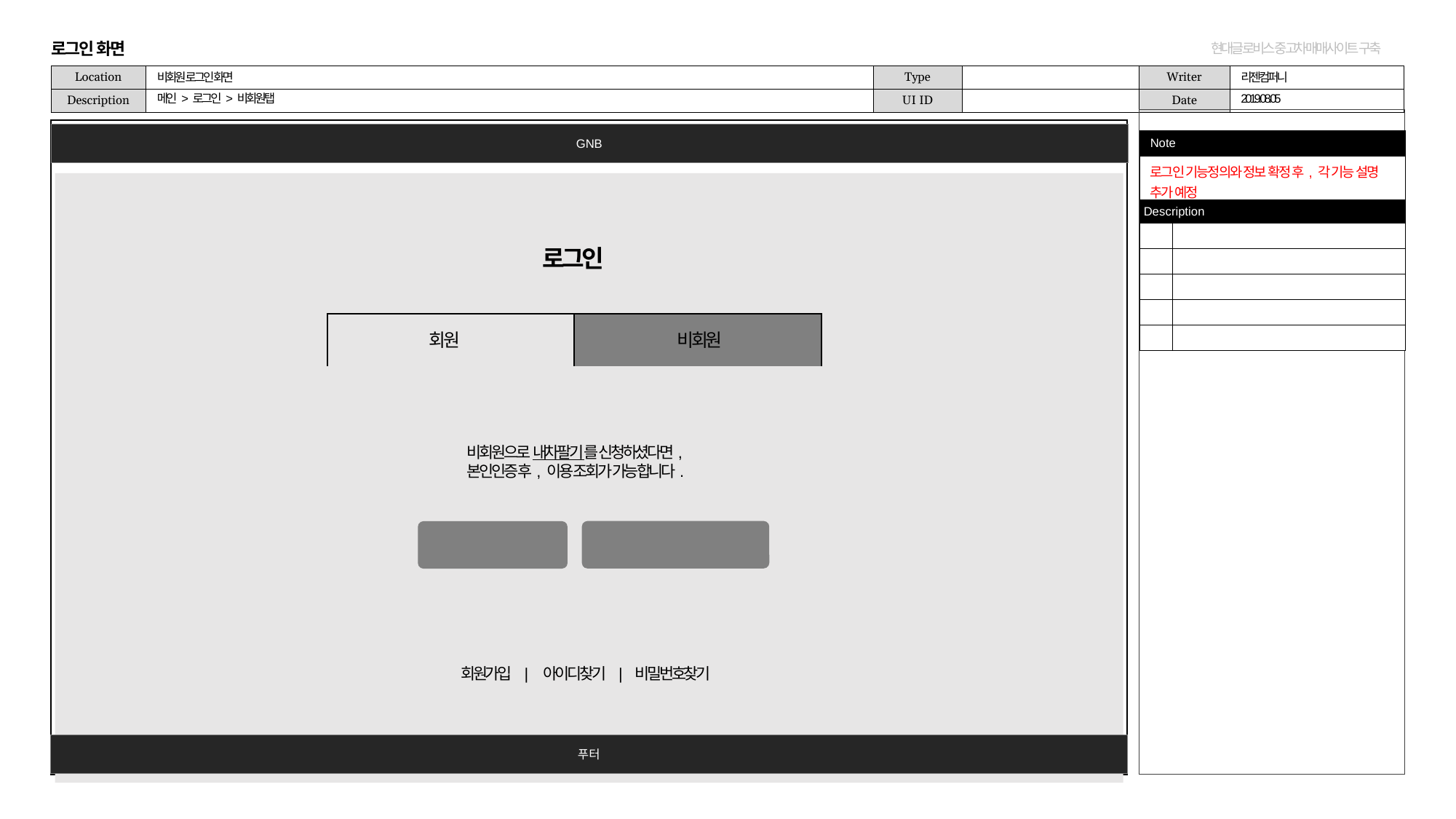

로그인 화면
비회원 로그인 화면

리젠컴퍼니
메인 > 로그인 > 비회원탭

2019.08.05
GNB
| Note |  |
| --- | --- |
| 로그인 기능정의와 정보 확정 후, 각 기능 설명 추가 예정 |  |
| Description |  |
|  |  |
|  |  |
|  |  |
|  |  |
|  |  |

로그인

회원
비회원

비회원으로 내차팔기를 신청하셨다면,
본인인증 후, 이용 조회가 가능합니다.
아이핀 (i – Pin) 인증
휴대폰 인증
회원가입    |     아이디찾기    |    비밀번호찾기
푸터